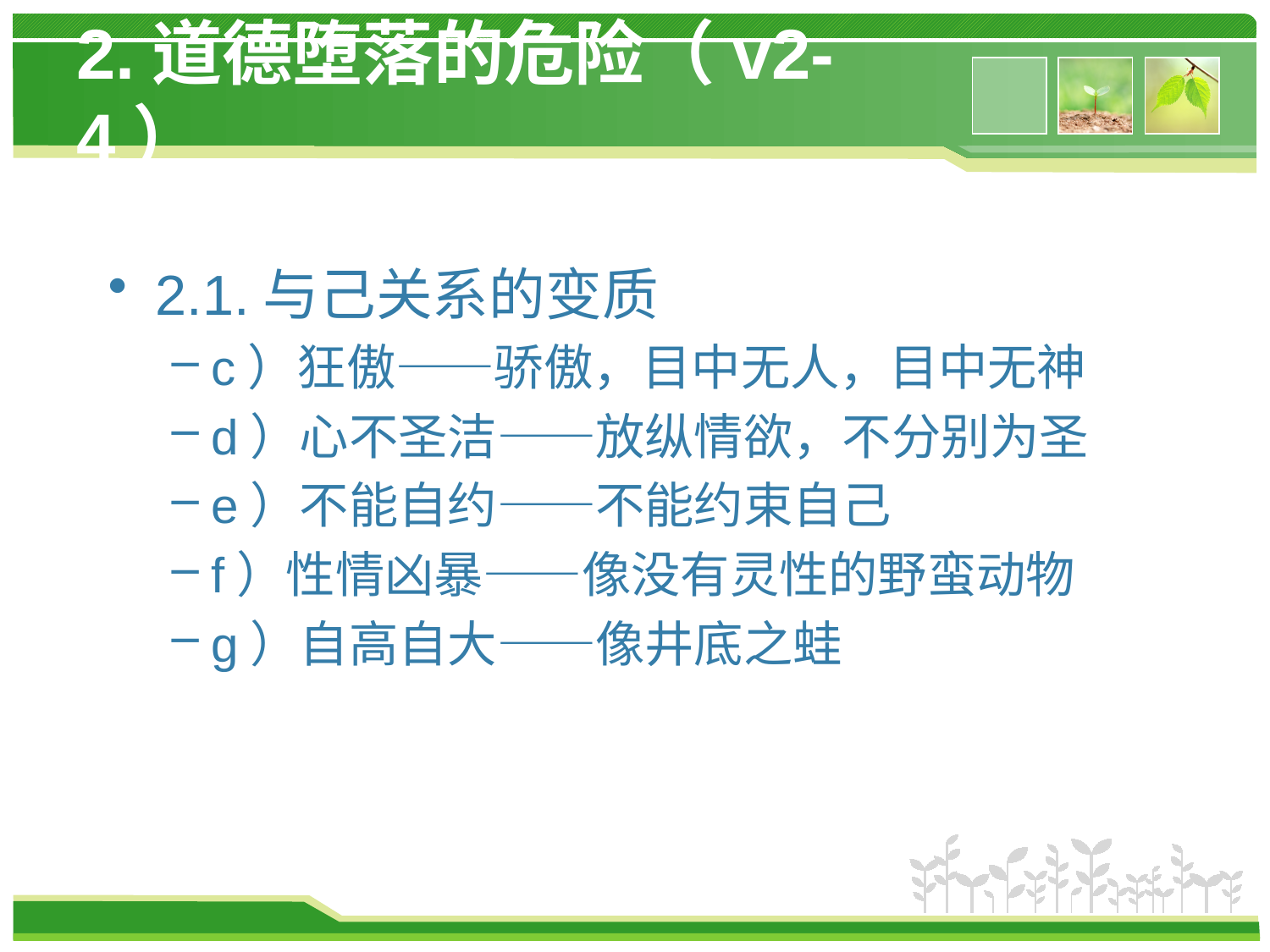

# 2.道德堕落的危险（v2-4）
2.1.与己关系的变质
c）狂傲——骄傲，目中无人，目中无神
d）心不圣洁——放纵情欲，不分别为圣
e）不能自约——不能约束自己
f）性情凶暴——像没有灵性的野蛮动物
g）自高自大——像井底之蛙